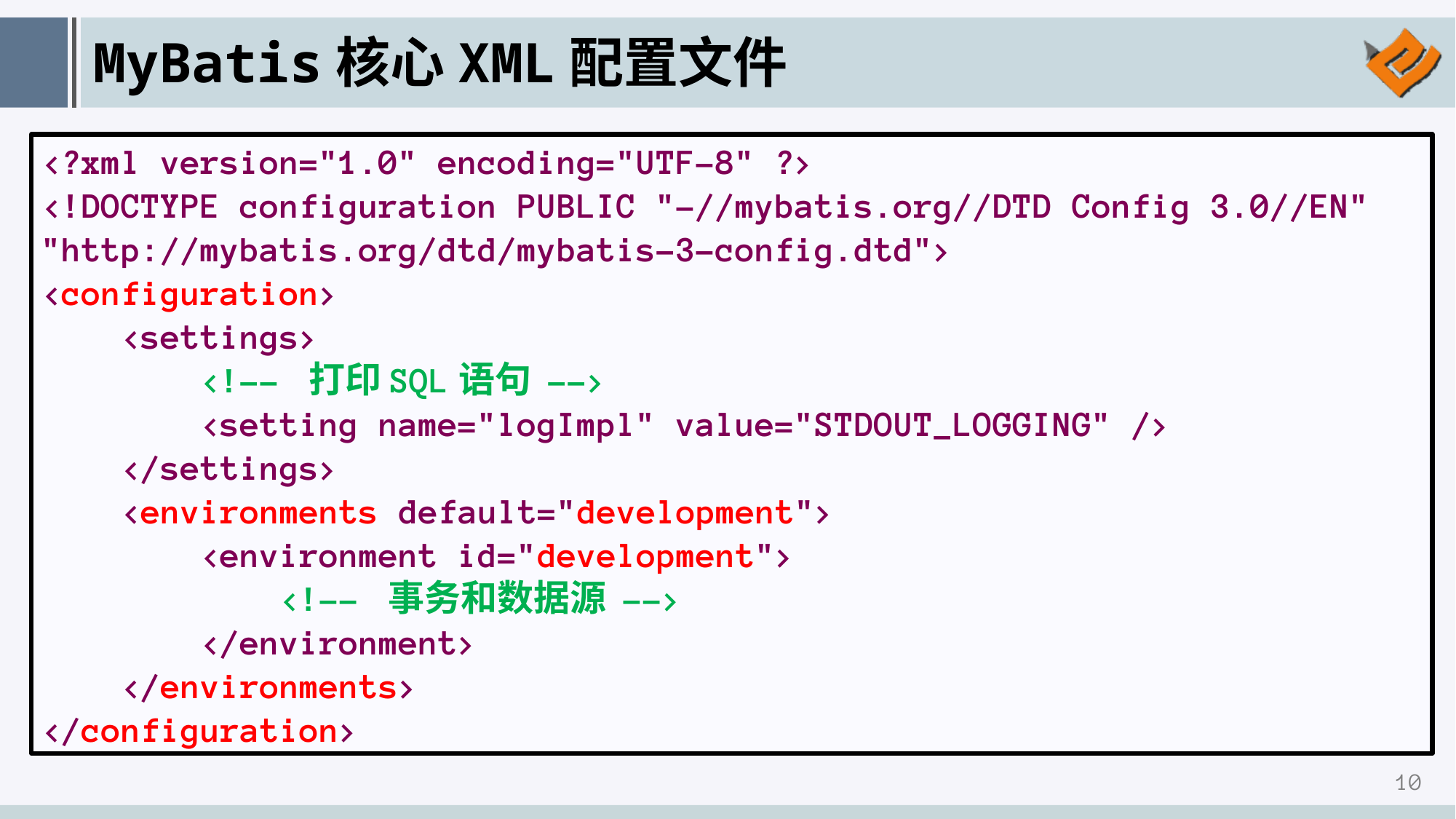

# MyBatis核心XML配置文件
<?xml version="1.0" encoding="UTF-8" ?>
<!DOCTYPE configuration PUBLIC "-//mybatis.org//DTD Config 3.0//EN" "http://mybatis.org/dtd/mybatis-3-config.dtd">
<configuration>
    <settings>
        <!-- 打印SQL语句 -->
        <setting name="logImpl" value="STDOUT_LOGGING" />
    </settings>
    <environments default="development">
        <environment id="development">
            <!-- 事务和数据源 -->
        </environment>
    </environments>
</configuration>